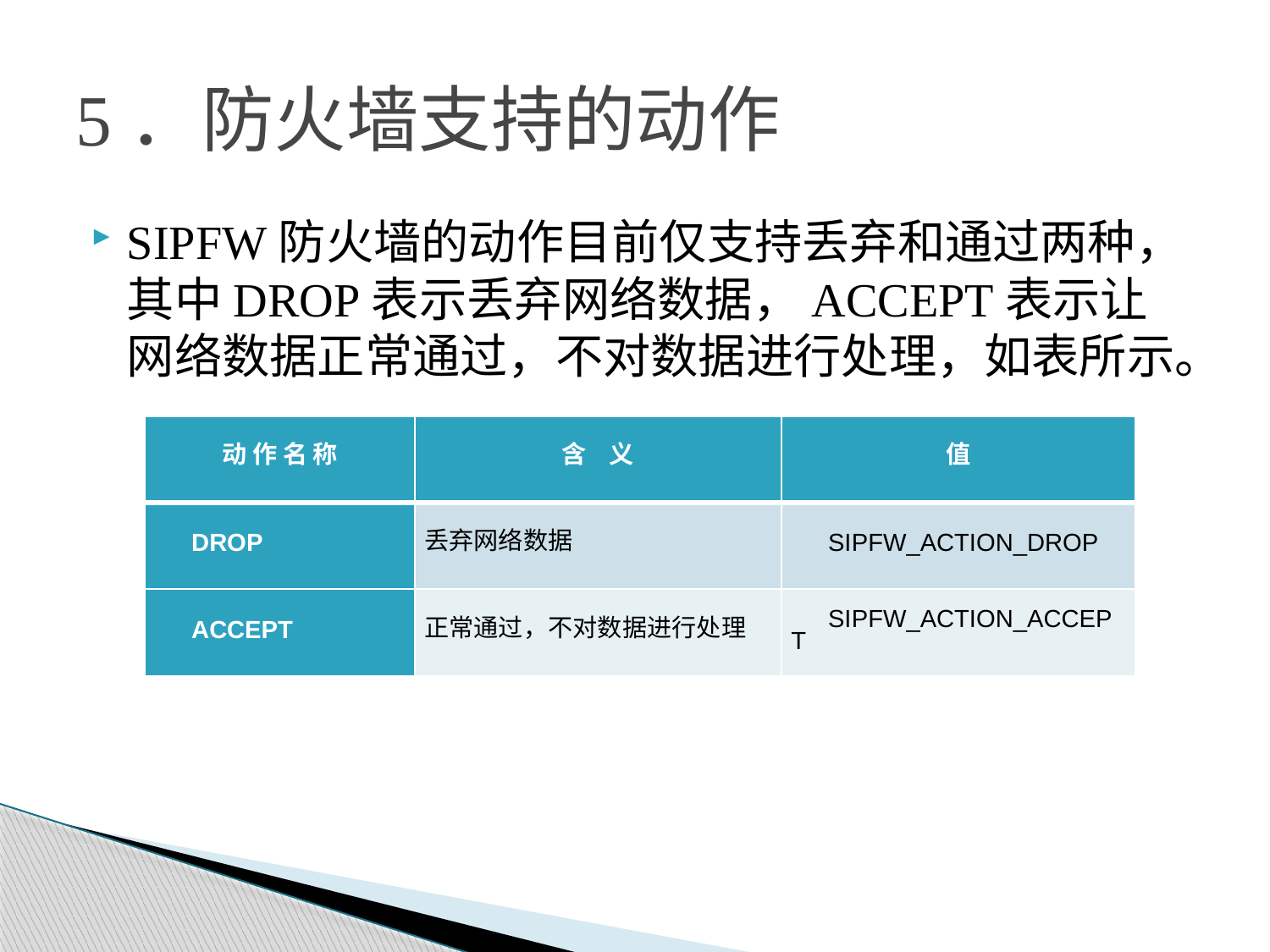

# 5．防火墙支持的动作
SIPFW防火墙的动作目前仅支持丢弃和通过两种，其中DROP表示丢弃网络数据，ACCEPT表示让网络数据正常通过，不对数据进行处理，如表所示。
| 动 作 名 称 | 含 义 | 值 |
| --- | --- | --- |
| DROP | 丢弃网络数据 | SIPFW\_ACTION\_DROP |
| ACCEPT | 正常通过，不对数据进行处理 | SIPFW\_ACTION\_ACCEPT |